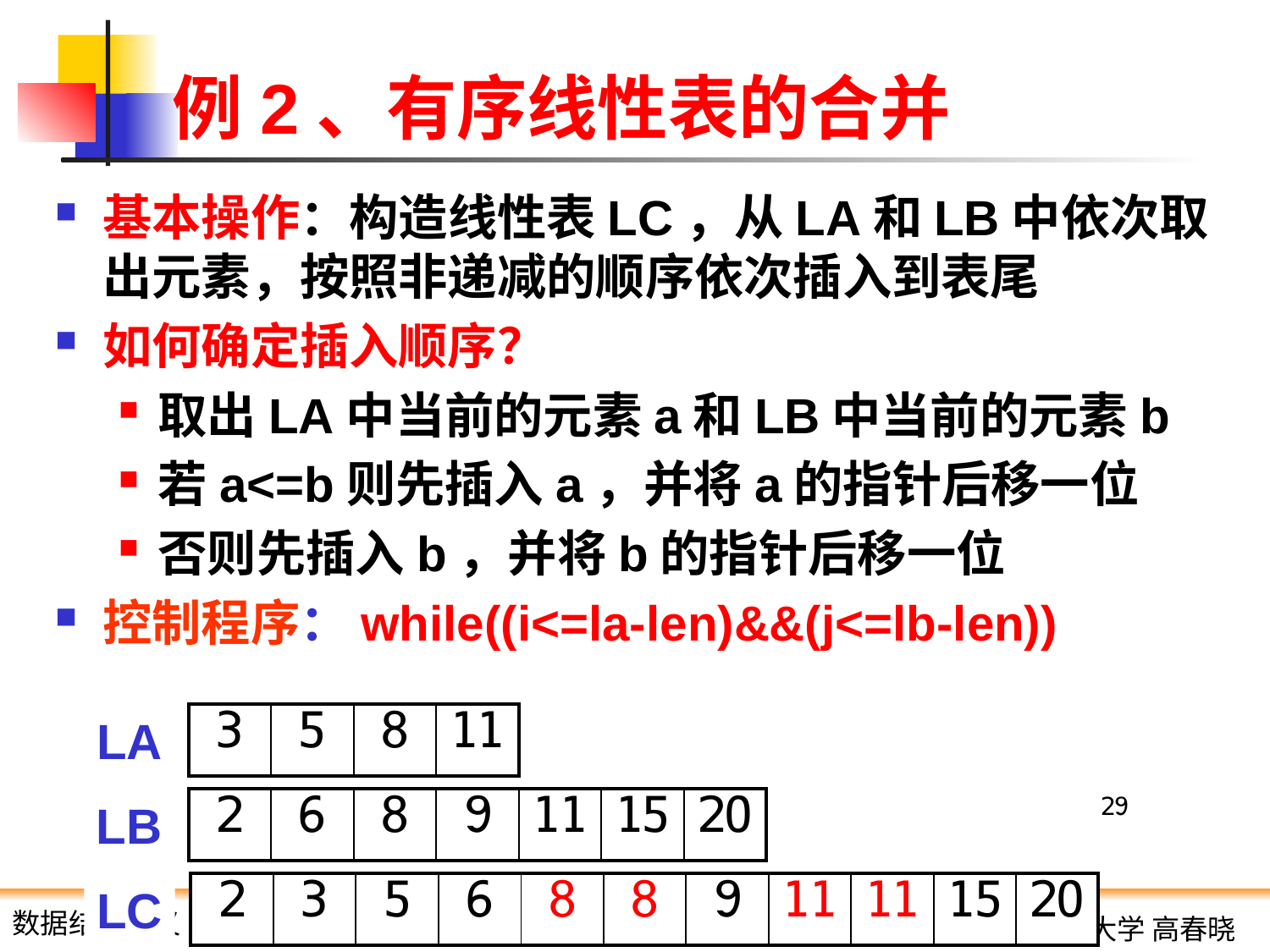

# 例2、有序线性表的合并
基本操作：构造线性表LC，从LA和LB中依次取出元素，按照非递减的顺序依次插入到表尾
如何确定插入顺序？
取出LA中当前的元素a和LB中当前的元素b
若a<=b则先插入a，并将a的指针后移一位
否则先插入b，并将b的指针后移一位
控制程序：while((i<=la-len)&&(j<=lb-len))
LA
| 3 | 5 | 8 | 11 |
| --- | --- | --- | --- |
29
LB
| 2 | 6 | 8 | 9 | 11 | 15 | 20 |
| --- | --- | --- | --- | --- | --- | --- |
LC
| 2 | 3 | 5 | 6 | 8 | 8 | 9 | 11 | 11 | 15 | 20 |
| --- | --- | --- | --- | --- | --- | --- | --- | --- | --- | --- |